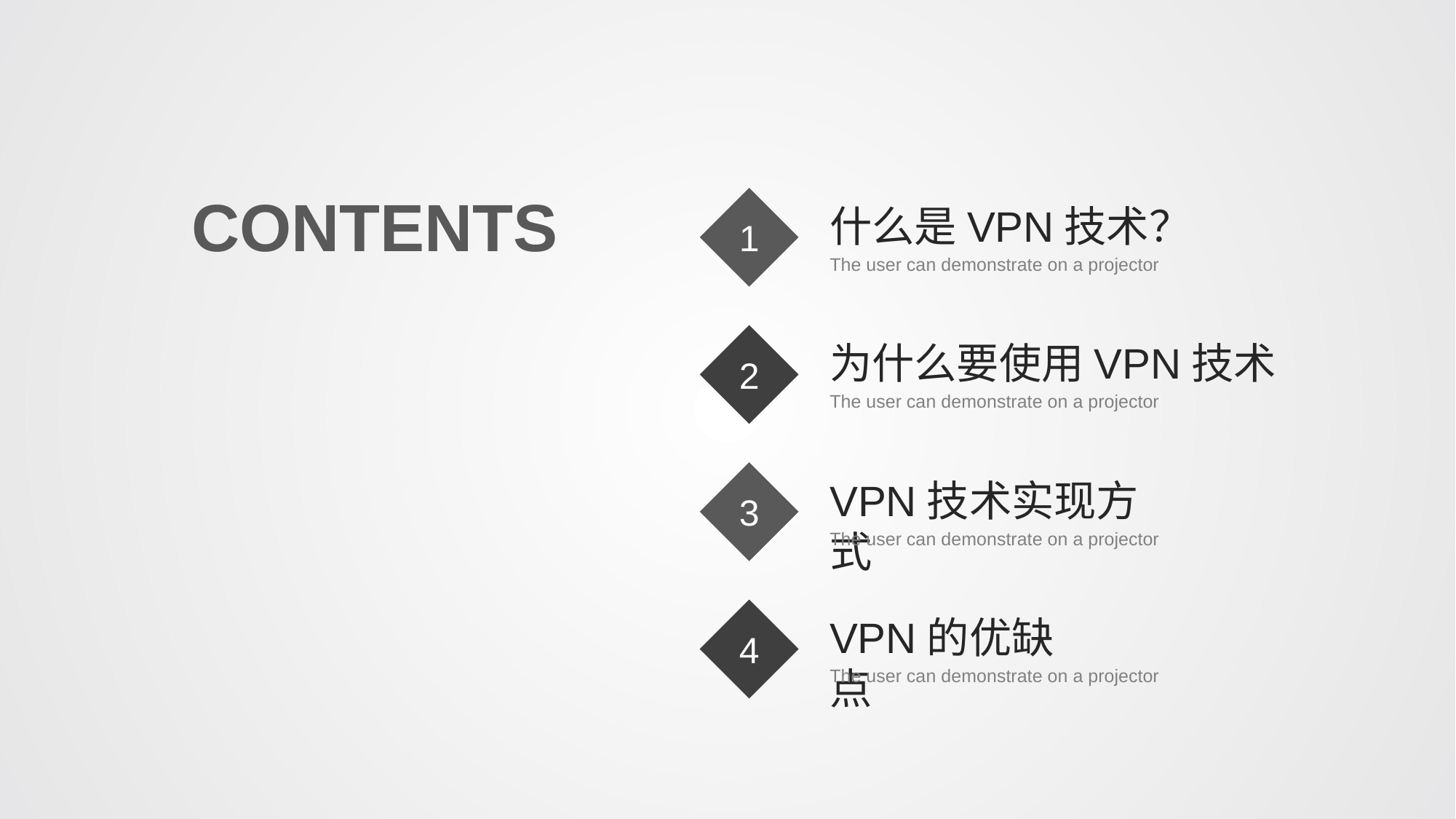

CONTENTS
1
什么是VPN技术？
The user can demonstrate on a projector
2
为什么要使用VPN技术
The user can demonstrate on a projector
3
VPN技术实现方式
The user can demonstrate on a projector
4
VPN的优缺点
The user can demonstrate on a projector